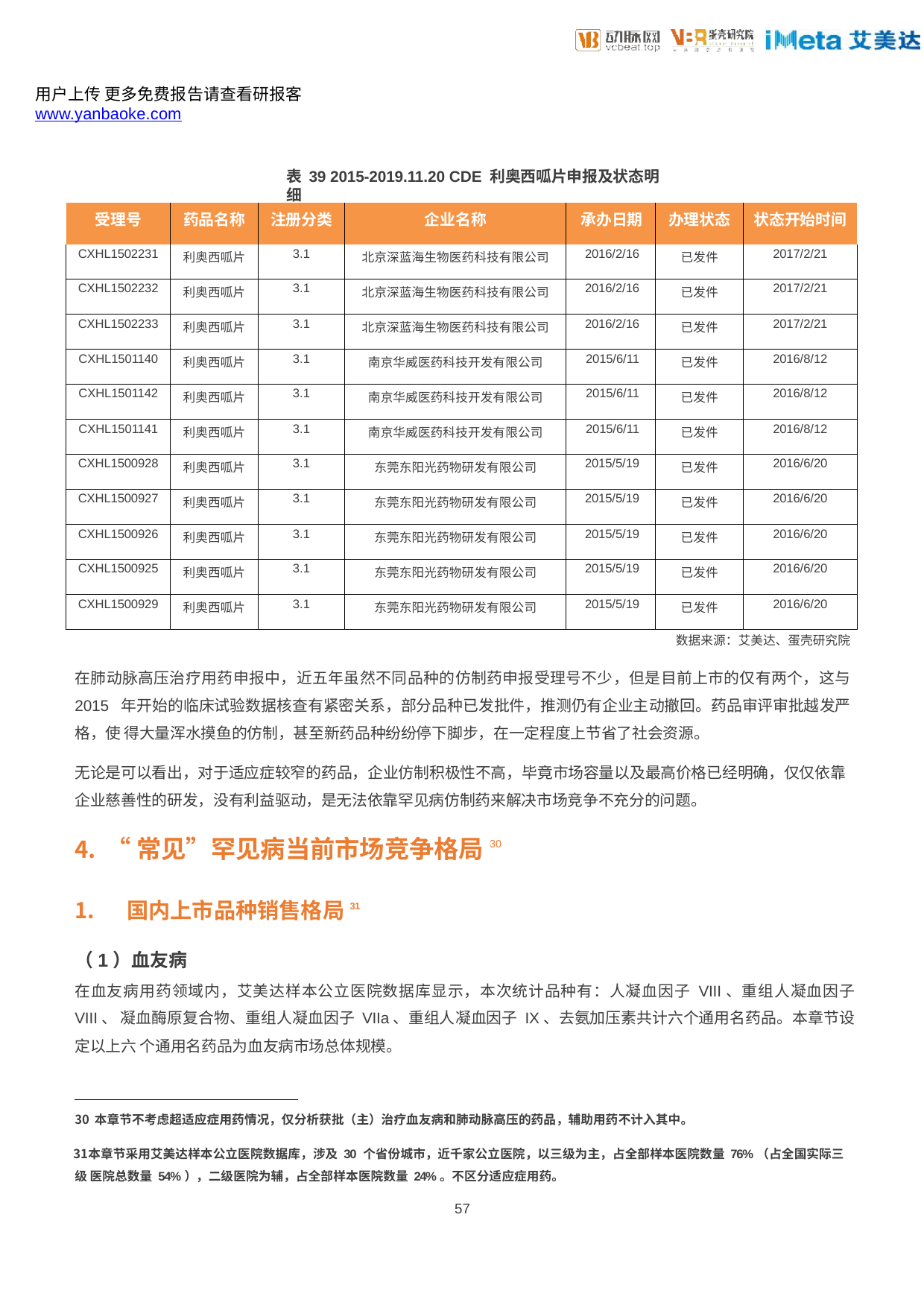

用户上传 更多免费报告请查看研报客 www.yanbaoke.com
表 39 2015-2019.11.20 CDE 利奥西呱片申报及状态明细
| 受理号 | 药品名称 | 注册分类 | 企业名称 | 承办日期 | 办理状态 | 状态开始时间 |
| --- | --- | --- | --- | --- | --- | --- |
| CXHL1502231 | 利奥西呱片 | 3.1 | 北京深蓝海生物医药科技有限公司 | 2016/2/16 | 已发件 | 2017/2/21 |
| CXHL1502232 | 利奥西呱片 | 3.1 | 北京深蓝海生物医药科技有限公司 | 2016/2/16 | 已发件 | 2017/2/21 |
| CXHL1502233 | 利奥西呱片 | 3.1 | 北京深蓝海生物医药科技有限公司 | 2016/2/16 | 已发件 | 2017/2/21 |
| CXHL1501140 | 利奥西呱片 | 3.1 | 南京华威医药科技开发有限公司 | 2015/6/11 | 已发件 | 2016/8/12 |
| CXHL1501142 | 利奥西呱片 | 3.1 | 南京华威医药科技开发有限公司 | 2015/6/11 | 已发件 | 2016/8/12 |
| CXHL1501141 | 利奥西呱片 | 3.1 | 南京华威医药科技开发有限公司 | 2015/6/11 | 已发件 | 2016/8/12 |
| CXHL1500928 | 利奥西呱片 | 3.1 | 东莞东阳光药物研发有限公司 | 2015/5/19 | 已发件 | 2016/6/20 |
| CXHL1500927 | 利奥西呱片 | 3.1 | 东莞东阳光药物研发有限公司 | 2015/5/19 | 已发件 | 2016/6/20 |
| CXHL1500926 | 利奥西呱片 | 3.1 | 东莞东阳光药物研发有限公司 | 2015/5/19 | 已发件 | 2016/6/20 |
| CXHL1500925 | 利奥西呱片 | 3.1 | 东莞东阳光药物研发有限公司 | 2015/5/19 | 已发件 | 2016/6/20 |
| CXHL1500929 | 利奥西呱片 | 3.1 | 东莞东阳光药物研发有限公司 | 2015/5/19 | 已发件 | 2016/6/20 |
数据来源：艾美达、蛋壳研究院
在肺动脉高压治疗用药申报中，近五年虽然不同品种的仿制药申报受理号不少，但是目前上市的仅有两个，这与 2015  年开始的临床试验数据核查有紧密关系，部分品种已发批件，推测仍有企业主动撤回。药品审评审批越发严格，使 得大量浑水摸鱼的仿制，甚至新药品种纷纷停下脚步，在一定程度上节省了社会资源。
无论是可以看出，对于适应症较窄的药品，企业仿制积极性不高，毕竟市场容量以及最高价格已经明确，仅仅依靠 企业慈善性的研发，没有利益驱动，是无法依靠罕见病仿制药来解决市场竞争不充分的问题。
“常见”罕见病当前市场竞争格局30

国内上市品种销售格局31
（1）血友病
在血友病用药领域内，艾美达样本公立医院数据库显示，本次统计品种有：人凝血因子 VIII、重组人凝血因子 VIII、 凝血酶原复合物、重组人凝血因子 VIIa、重组人凝血因子 IX、去氨加压素共计六个通用名药品。本章节设定以上六 个通用名药品为血友病市场总体规模。

本章节不考虑超适应症用药情况，仅分析获批（主）治疗血友病和肺动脉高压的药品，辅助用药不计入其中。
本章节采用艾美达样本公立医院数据库，涉及 30 个省份城市，近千家公立医院，以三级为主，占全部样本医院数量 76%（占全国实际三级 医院总数量 54%），二级医院为辅，占全部样本医院数量 24%。不区分适应症用药。
57